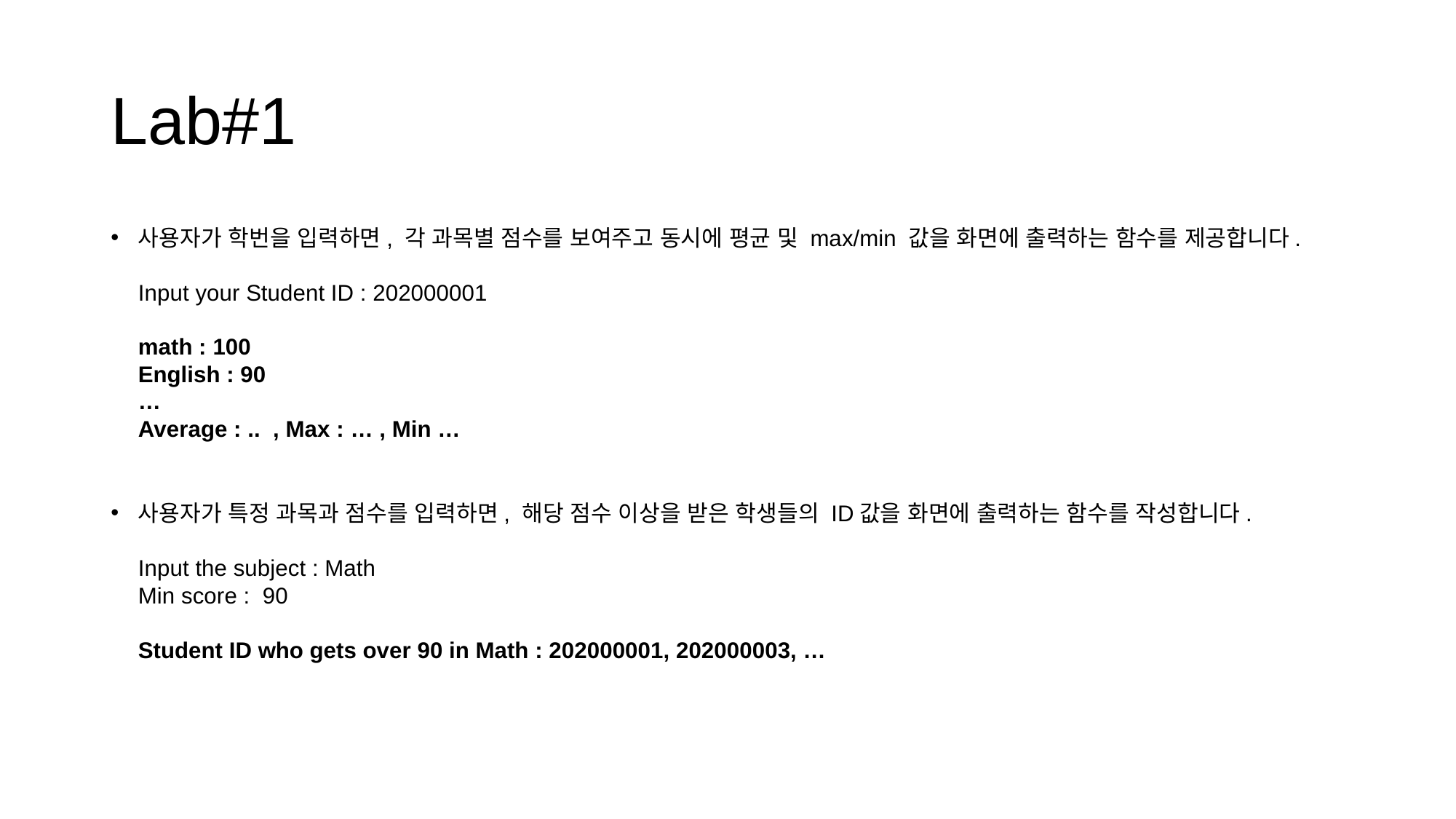

# Lab#1
사용자가 학번을 입력하면, 각 과목별 점수를 보여주고 동시에 평균 및 max/min 값을 화면에 출력하는 함수를 제공합니다.
Input your Student ID : 202000001
math : 100
English : 90
…
Average : ..  , Max : … , Min …

사용자가 특정 과목과 점수를 입력하면, 해당 점수 이상을 받은 학생들의 ID값을 화면에 출력하는 함수를 작성합니다.
Input the subject : Math
Min score :  90
Student ID who gets over 90 in Math : 202000001, 202000003, …